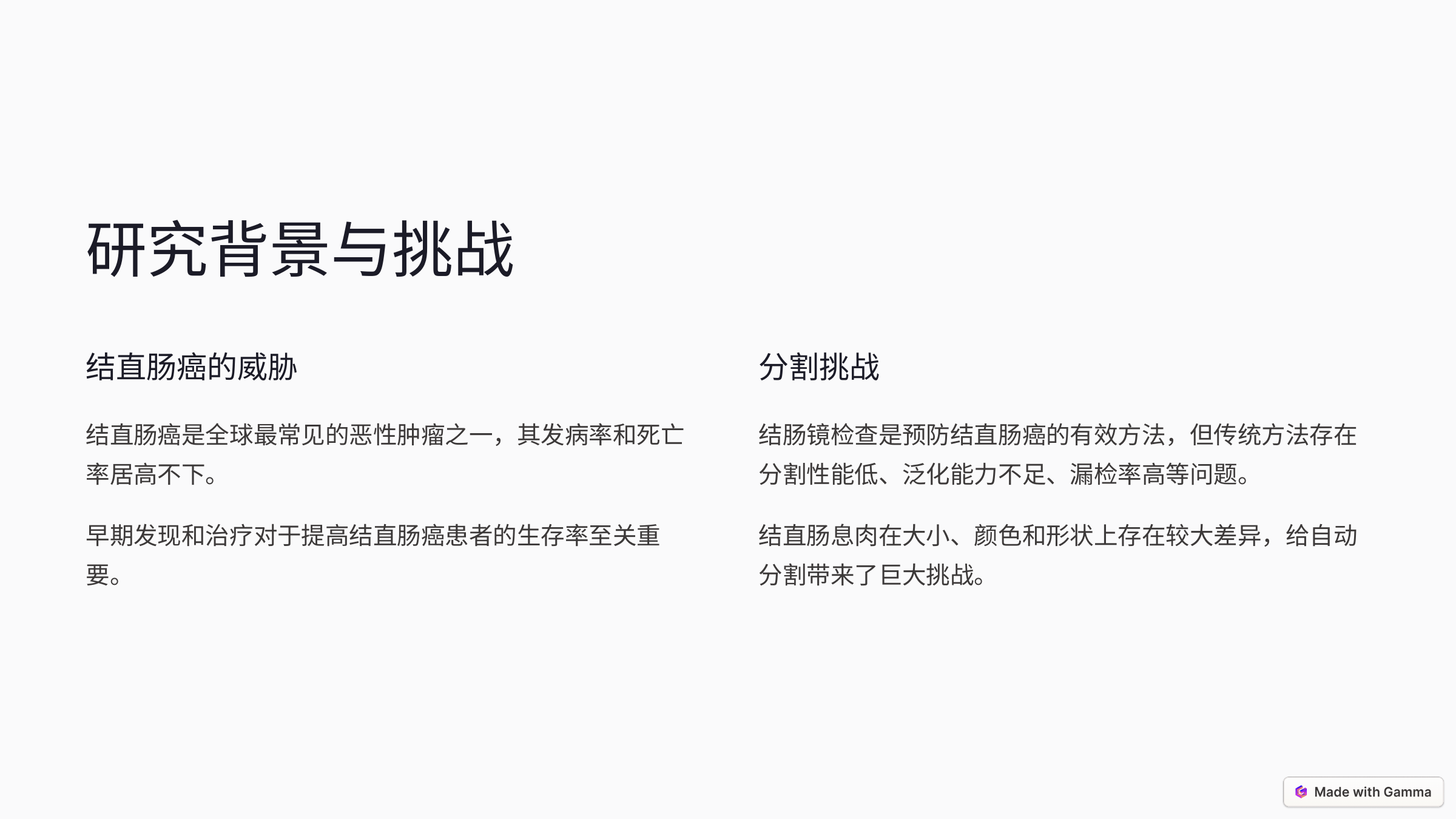

研究背景与挑战
结直肠癌的威胁
分割挑战
结直肠癌是全球最常见的恶性肿瘤之一，其发病率和死亡率居高不下。
结肠镜检查是预防结直肠癌的有效方法，但传统方法存在分割性能低、泛化能力不足、漏检率高等问题。
早期发现和治疗对于提高结直肠癌患者的生存率至关重要。
结直肠息肉在大小、颜色和形状上存在较大差异，给自动分割带来了巨大挑战。